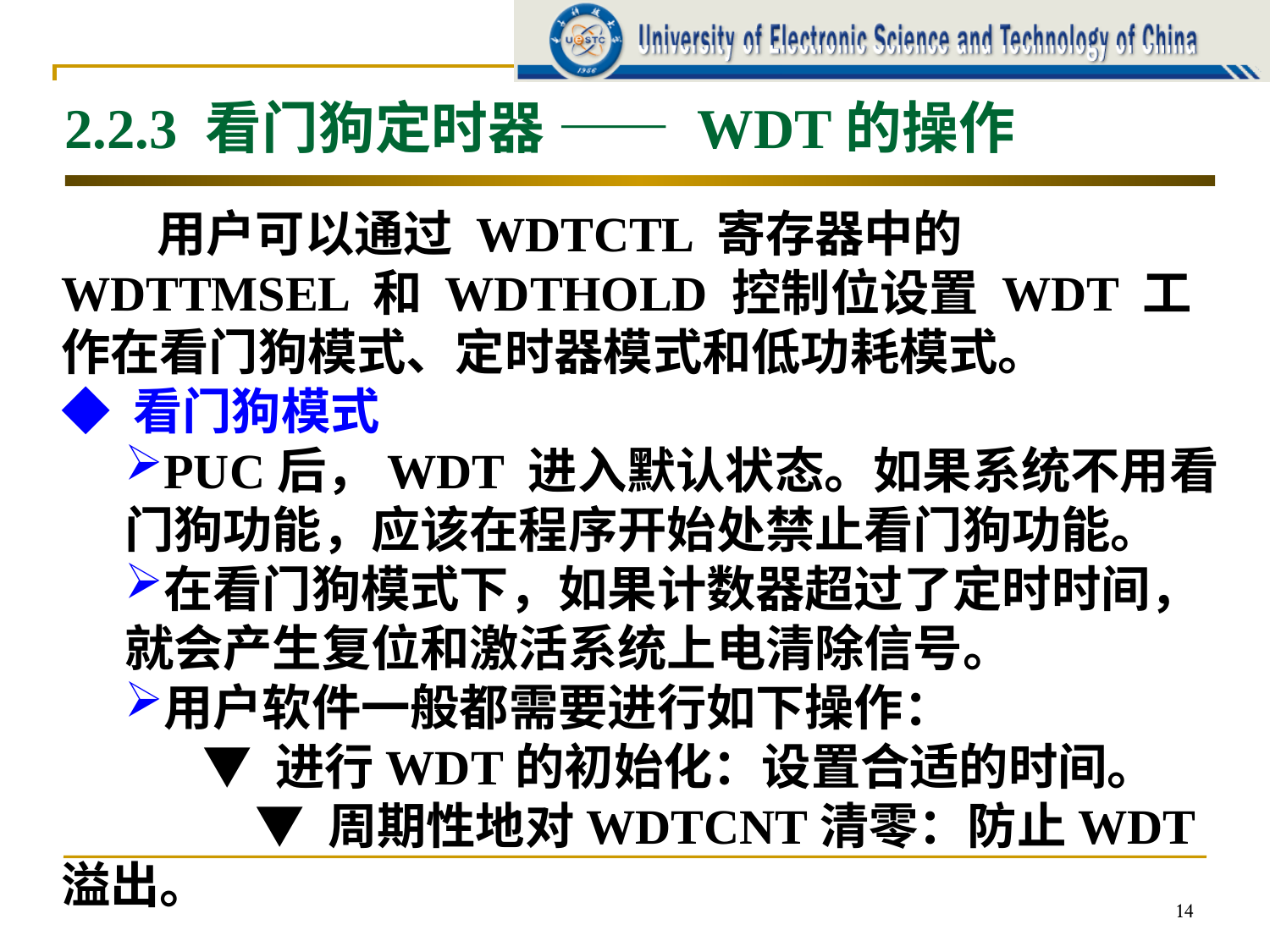

2.2.3 看门狗定时器 —— WDT的操作
         用户可以通过 WDTCTL 寄存器中的 WDTTMSEL 和 WDTHOLD 控制位设置 WDT 工作在看门狗模式、定时器模式和低功耗模式。
◆ 看门狗模式
PUC后，WDT 进入默认状态。如果系统不用看门狗功能，应该在程序开始处禁止看门狗功能。
在看门狗模式下，如果计数器超过了定时时间，就会产生复位和激活系统上电清除信号。
用户软件一般都需要进行如下操作：
       ▼ 进行WDT的初始化：设置合适的时间。
	      ▼ 周期性地对WDTCNT清零：防止WDT溢出。

14